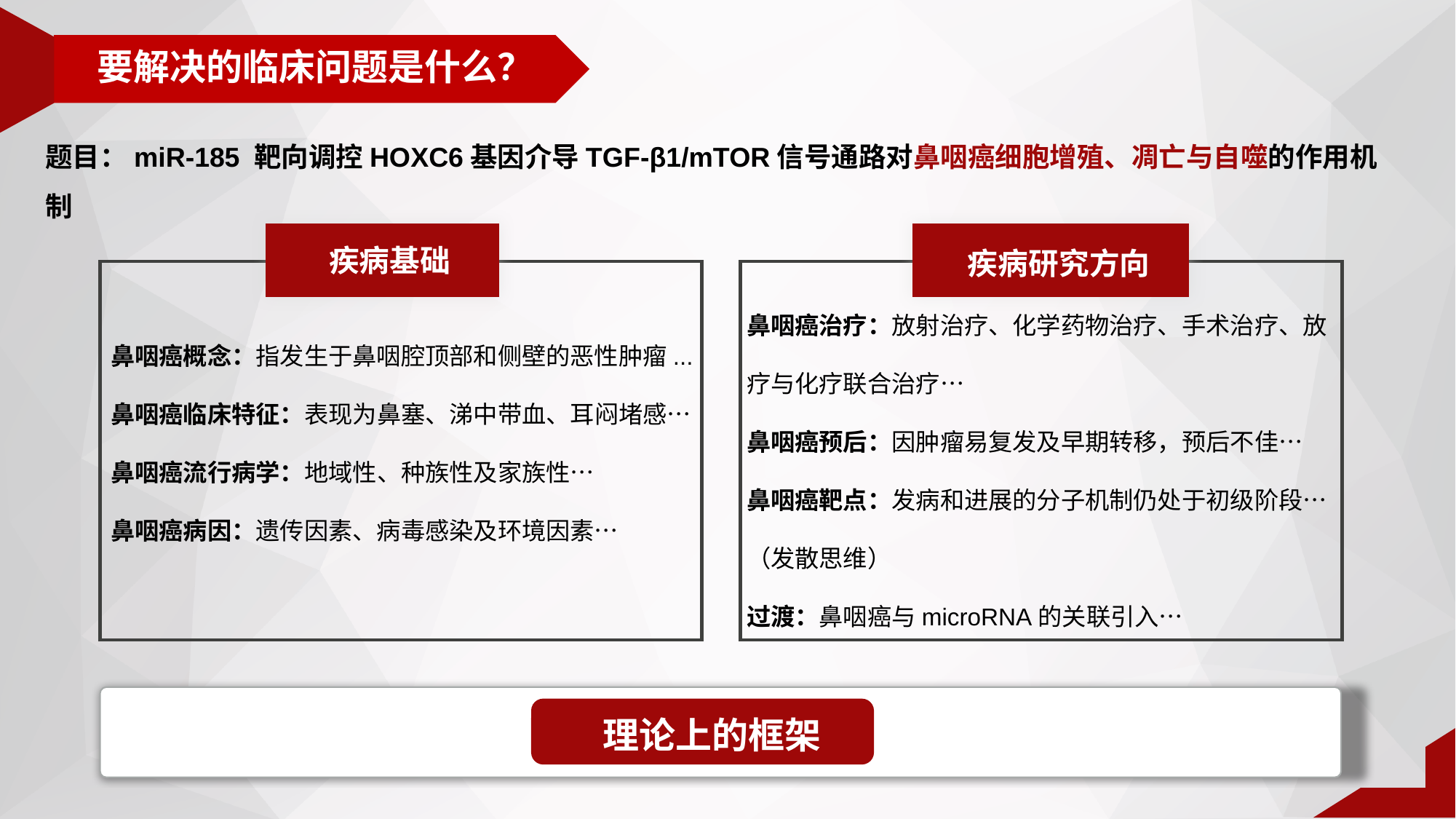

要解决的临床问题是什么？
题目：miR-185 靶向调控HOXC6基因介导TGF-β1/mTOR信号通路对鼻咽癌细胞增殖、凋亡与自噬的作用机制
 疾病基础
 疾病研究方向

鼻咽癌治疗：放射治疗、化学药物治疗、手术治疗、放疗与化疗联合治疗…
鼻咽癌预后：因肿瘤易复发及早期转移，预后不佳…
鼻咽癌靶点：发病和进展的分子机制仍处于初级阶段…（发散思维）
过渡：鼻咽癌与microRNA的关联引入…

鼻咽癌概念：指发生于鼻咽腔顶部和侧壁的恶性肿瘤...
鼻咽癌临床特征：表现为鼻塞、涕中带血、耳闷堵感…
鼻咽癌流行病学：地域性、种族性及家族性…
鼻咽癌病因：遗传因素、病毒感染及环境因素…

理论上的框架